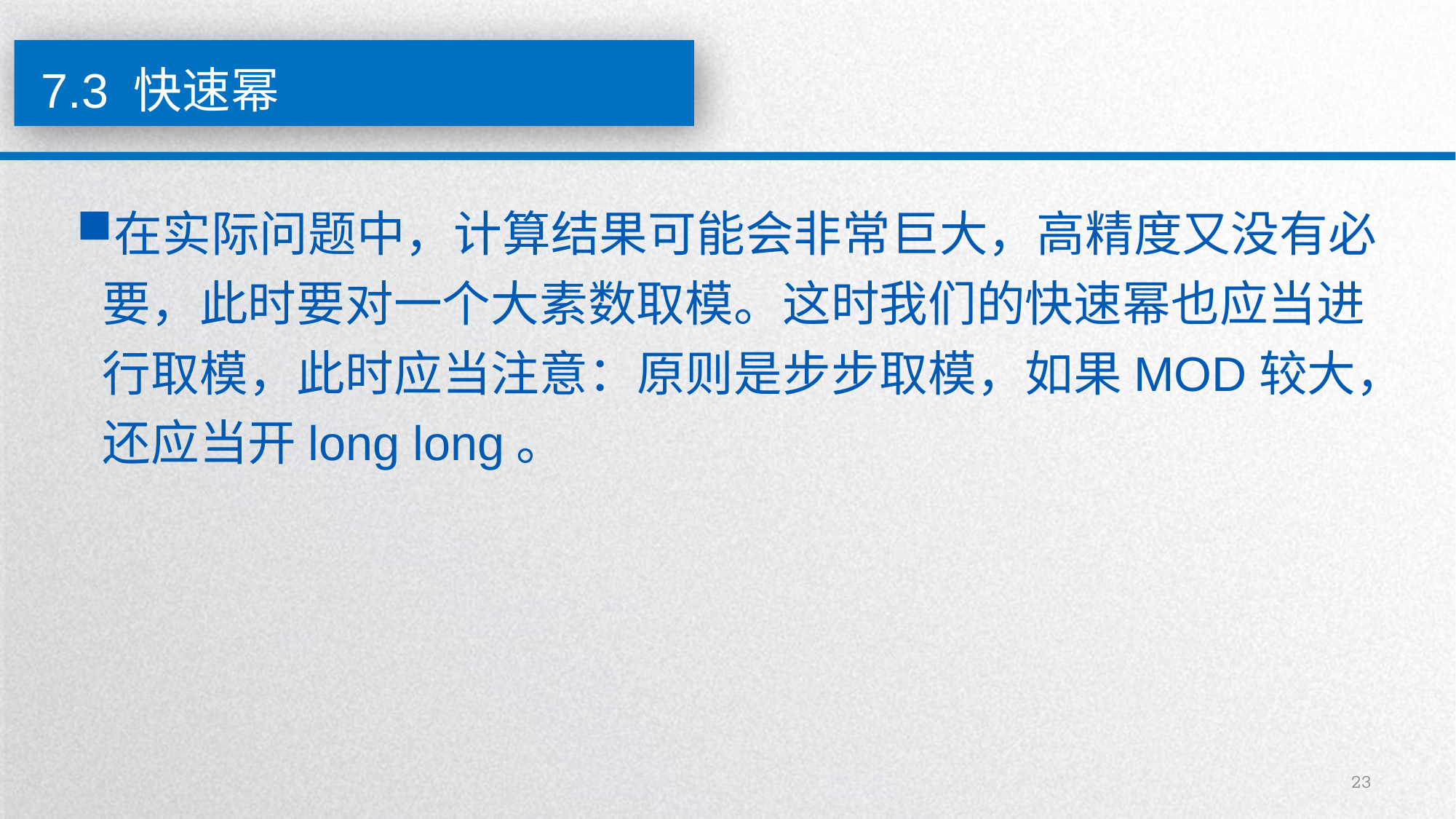

7.3 快速幂
在实际问题中，计算结果可能会非常巨大，高精度又没有必要，此时要对一个大素数取模。这时我们的快速幂也应当进行取模，此时应当注意：原则是步步取模，如果MOD较大，还应当开long long。

23